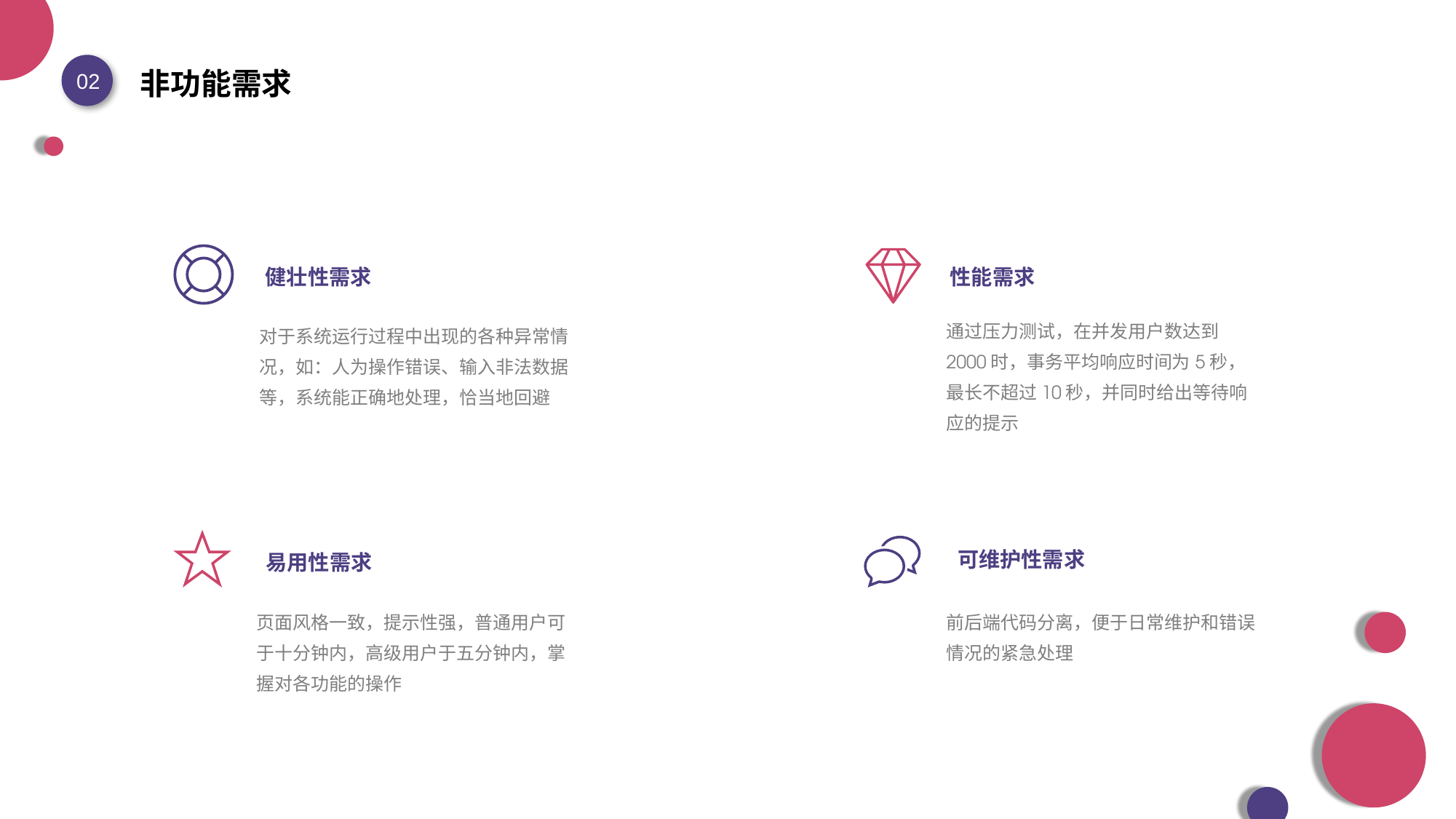

非功能需求
02

性能需求
健壮性需求
通过压力测试，在并发用户数达到2000时，事务平均响应时间为5秒，最长不超过10秒，并同时给出等待响应的提示
对于系统运行过程中出现的各种异常情况，如：人为操作错误、输入非法数据等，系统能正确地处理，恰当地回避

可维护性需求
易用性需求
页面风格一致，提示性强，普通用户可于十分钟内，高级用户于五分钟内，掌握对各功能的操作
前后端代码分离，便于日常维护和错误情况的紧急处理